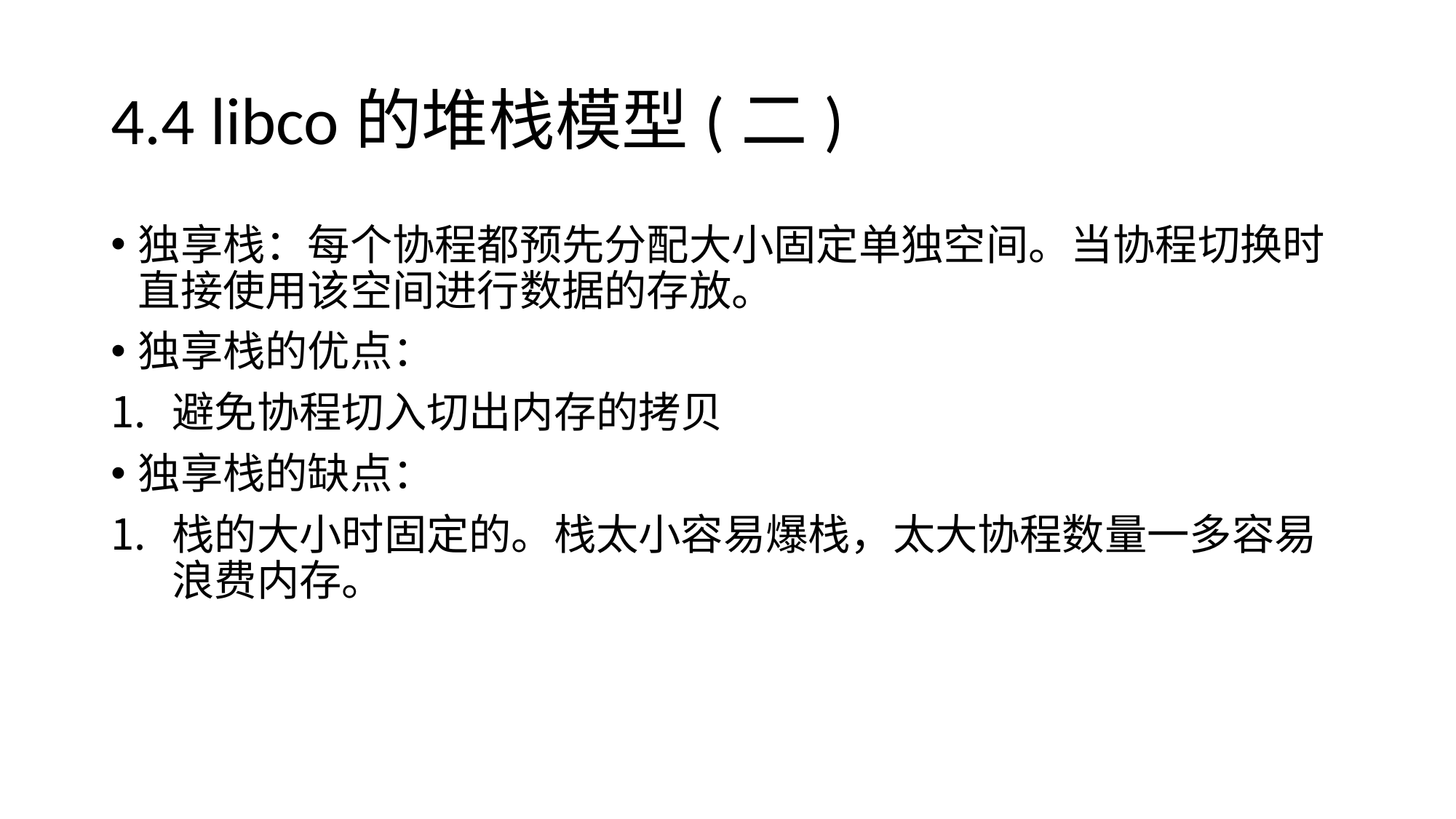

# 4.4 libco的堆栈模型(二)
独享栈：每个协程都预先分配大小固定单独空间。当协程切换时直接使用该空间进行数据的存放。
独享栈的优点：
避免协程切入切出内存的拷贝
独享栈的缺点：
栈的大小时固定的。栈太小容易爆栈，太大协程数量一多容易浪费内存。